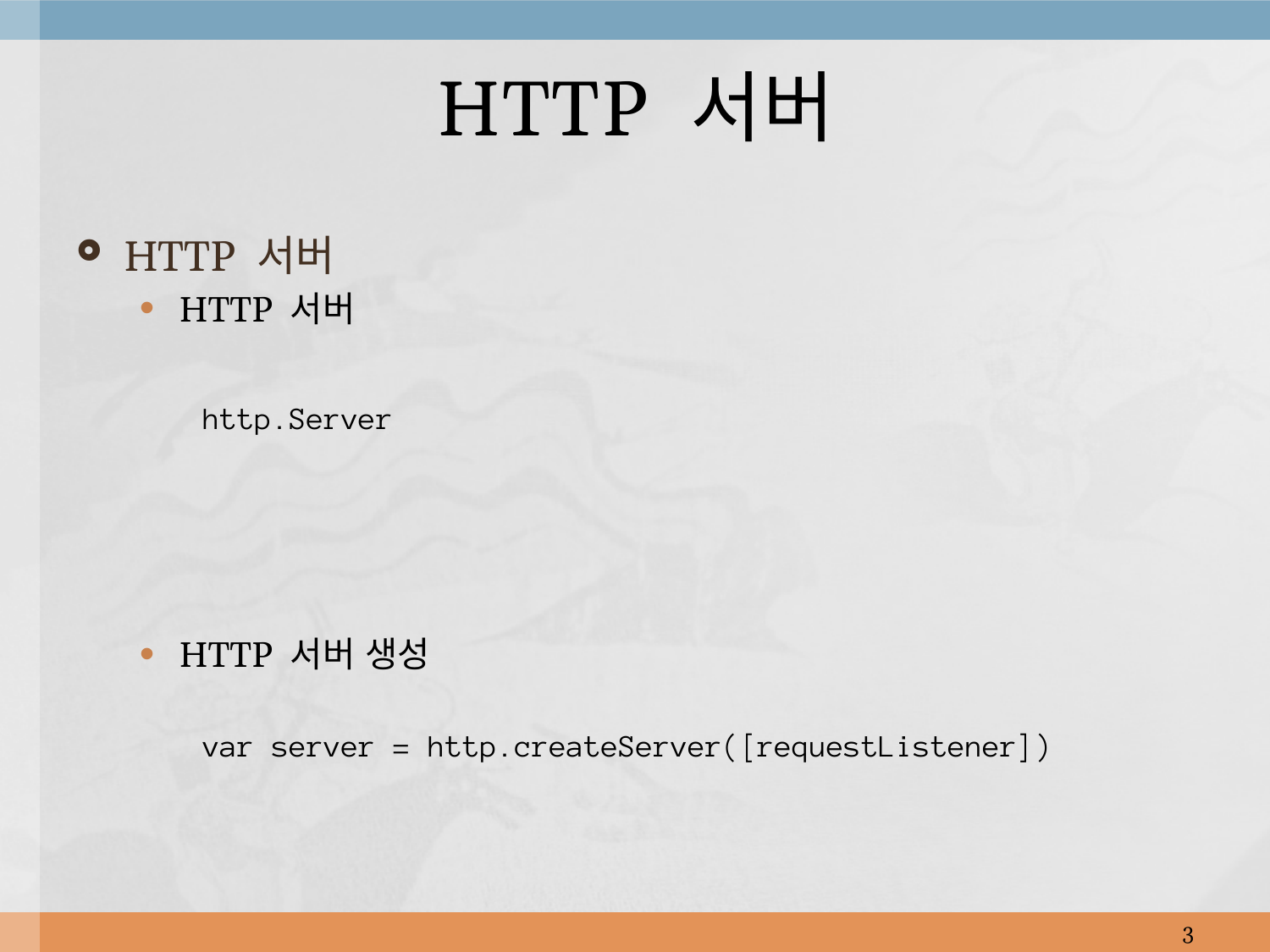

# HTTP 서버
HTTP 서버
HTTP 서버

http.Server

HTTP 서버 생성

var server = http.createServer([requestListener])
3